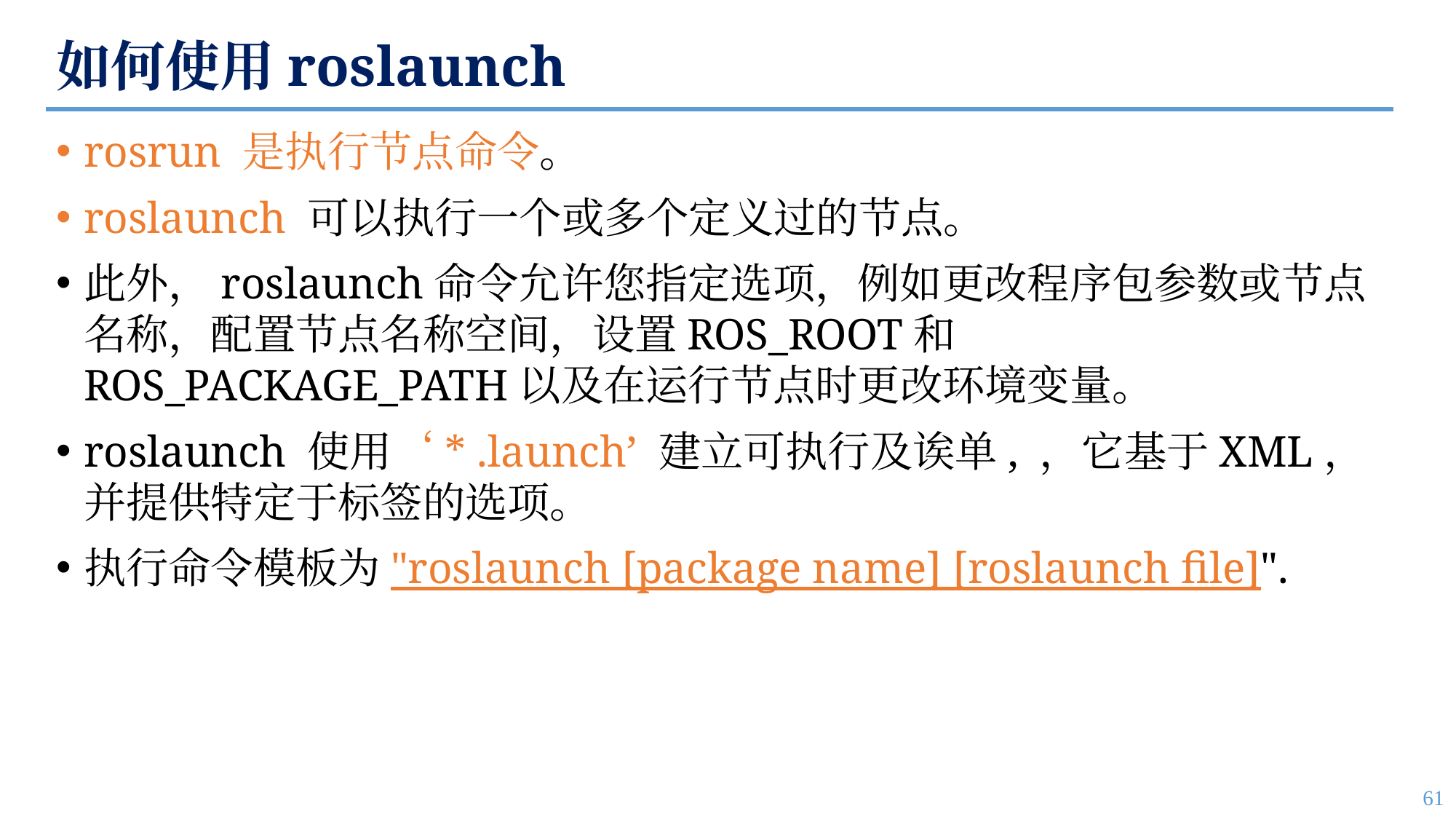

# 如何使用roslaunch
rosrun 是执行节点命令。
roslaunch 可以执行一个或多个定义过的节点。
此外，roslaunch命令允许您指定选项，例如更改程序包参数或节点名称，配置节点名称空间，设置ROS_ROOT和ROS_PACKAGE_PATH以及在运行节点时更改环境变量。
roslaunch 使用‘* .launch’ 建立可执行及诶单, ，它基于XML，并提供特定于标签的选项。
执行命令模板为"roslaunch [package name] [roslaunch file]".
61